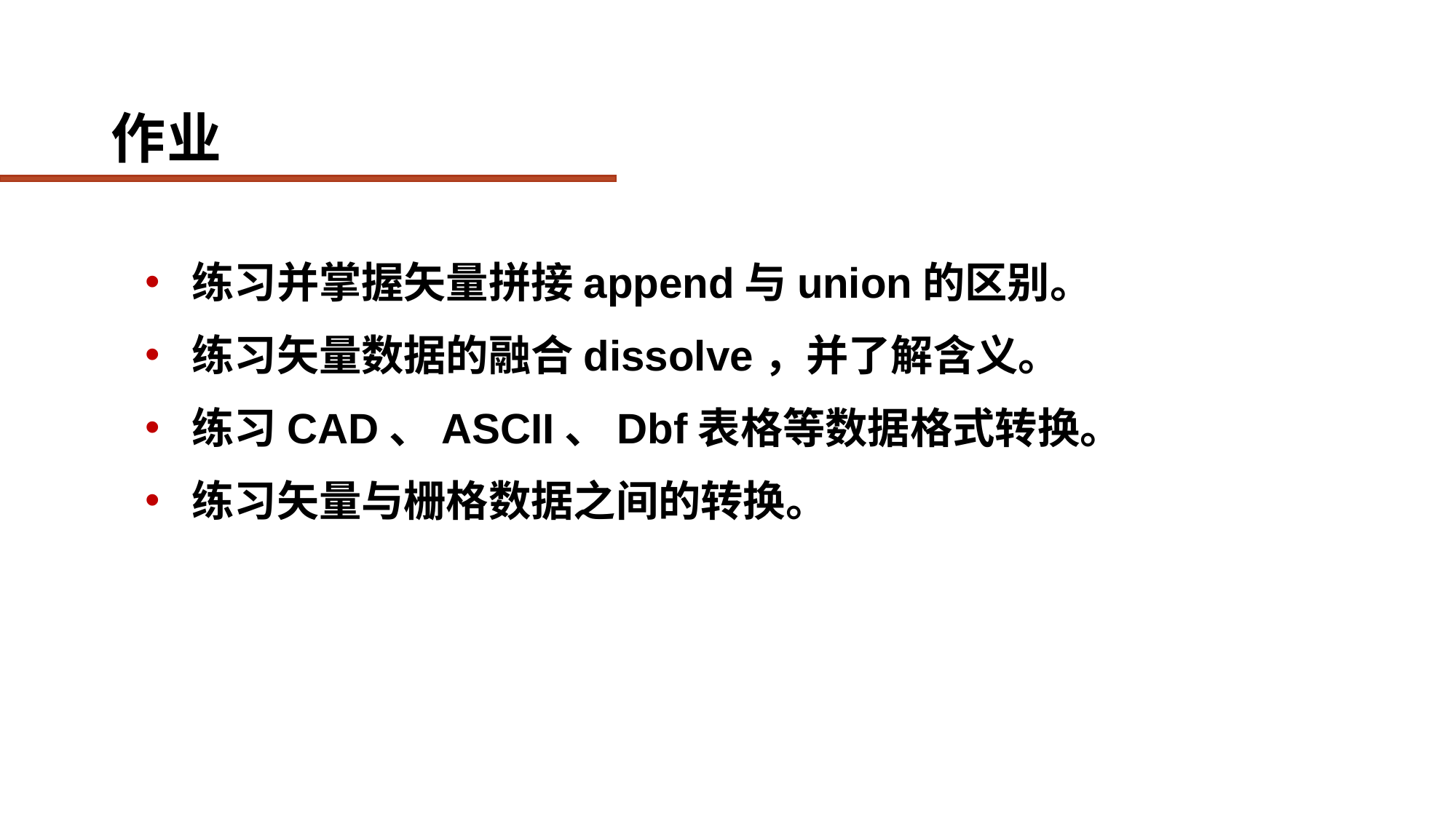

# 作业
 练习并掌握矢量拼接append与union的区别。
 练习矢量数据的融合dissolve，并了解含义。
 练习CAD、ASCII、Dbf表格等数据格式转换。
 练习矢量与栅格数据之间的转换。